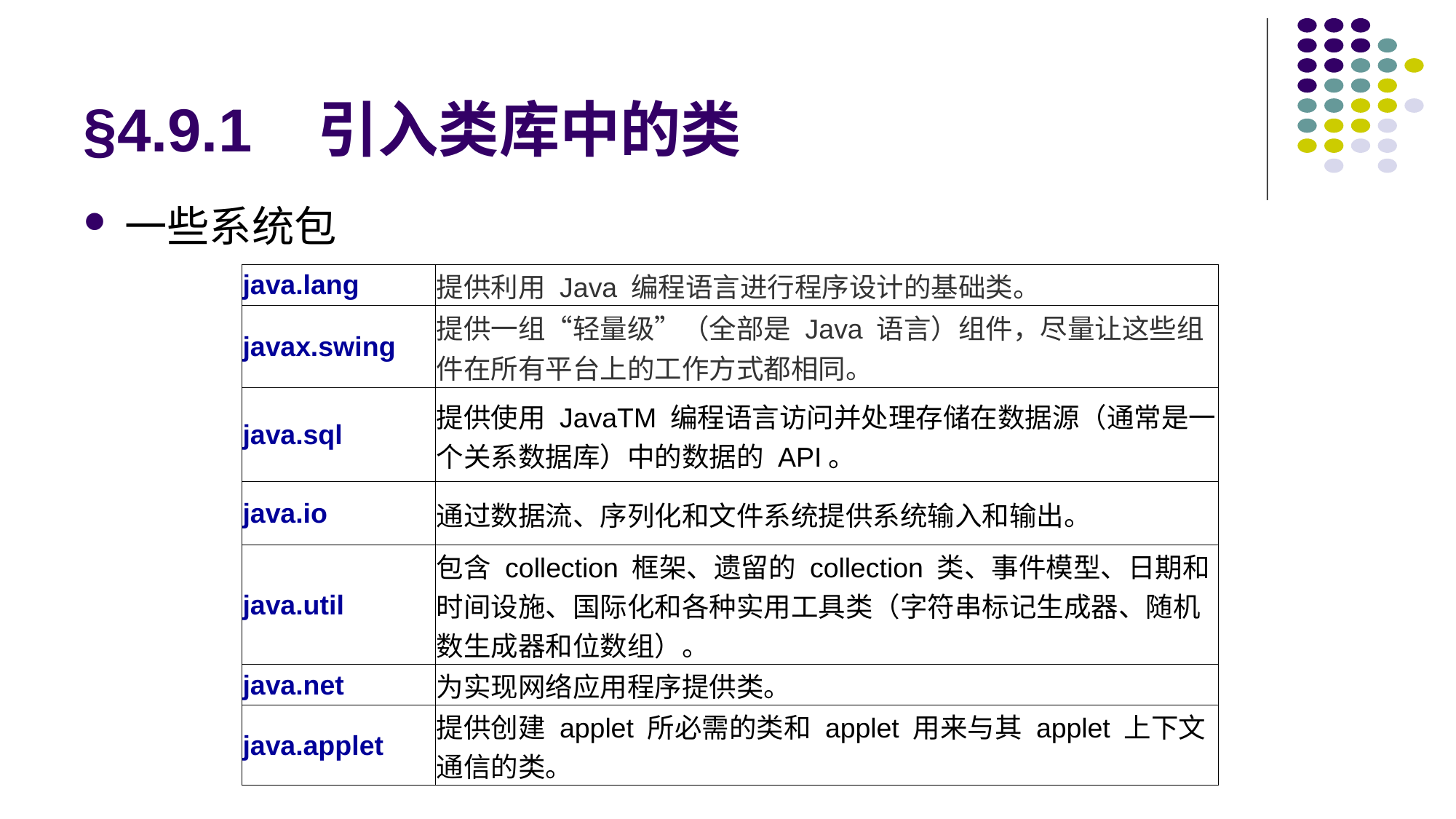

# §4.9.1   引入类库中的类
一些系统包
| java.lang | 提供利用 Java 编程语言进行程序设计的基础类。 |
| --- | --- |
| javax.swing | 提供一组“轻量级”（全部是 Java 语言）组件，尽量让这些组件在所有平台上的工作方式都相同。 |
| java.sql | 提供使用 JavaTM 编程语言访问并处理存储在数据源（通常是一个关系数据库）中的数据的 API。 |
| java.io | 通过数据流、序列化和文件系统提供系统输入和输出。 |
| java.util | 包含 collection 框架、遗留的 collection 类、事件模型、日期和时间设施、国际化和各种实用工具类（字符串标记生成器、随机数生成器和位数组）。 |
| java.net | 为实现网络应用程序提供类。 |
| java.applet | 提供创建 applet 所必需的类和 applet 用来与其 applet 上下文通信的类。 |
99